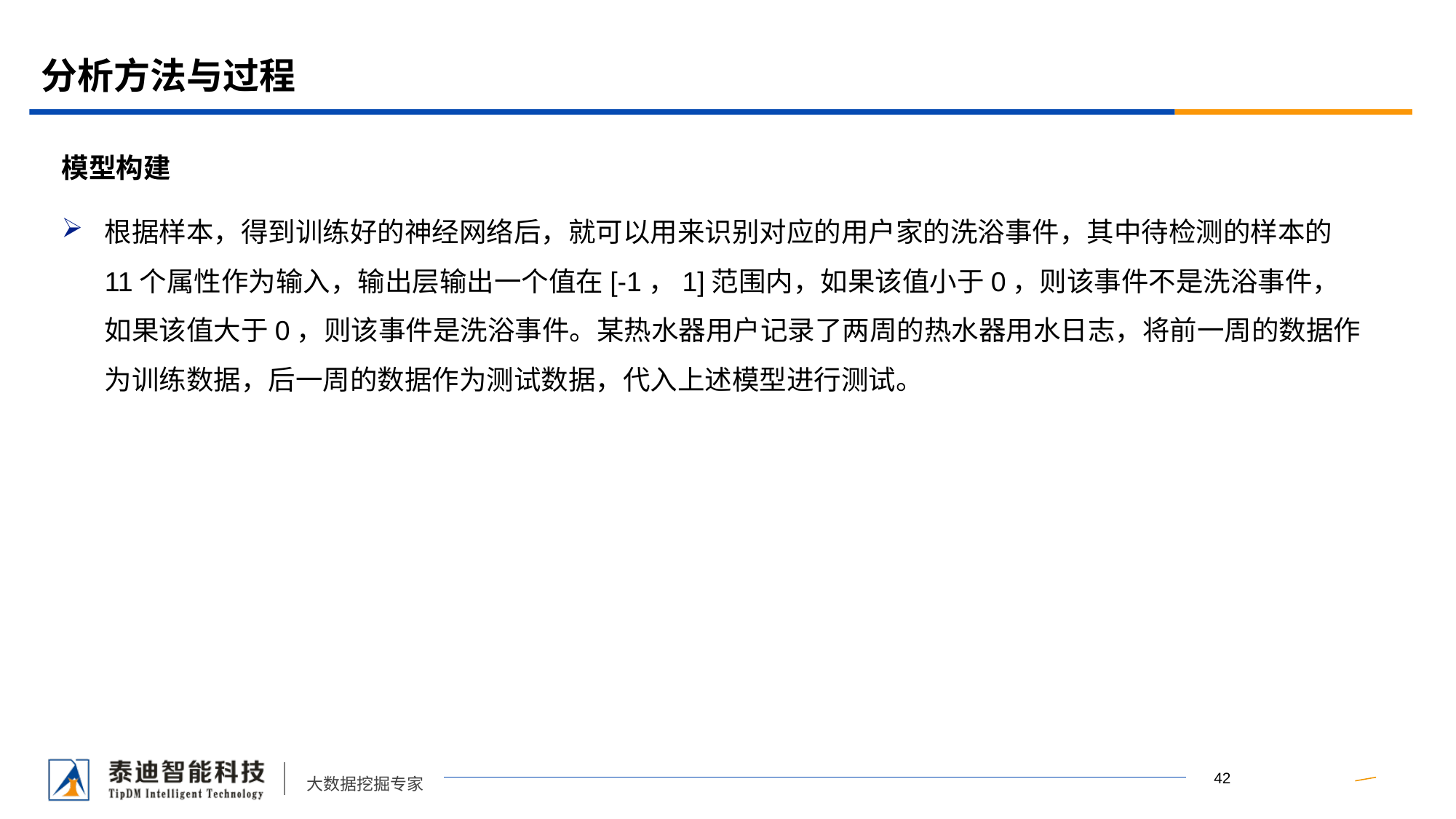

# 分析方法与过程
模型构建
根据样本，得到训练好的神经网络后，就可以用来识别对应的用户家的洗浴事件，其中待检测的样本的11个属性作为输入，输出层输出一个值在[-1，1]范围内，如果该值小于0，则该事件不是洗浴事件，如果该值大于0，则该事件是洗浴事件。某热水器用户记录了两周的热水器用水日志，将前一周的数据作为训练数据，后一周的数据作为测试数据，代入上述模型进行测试。